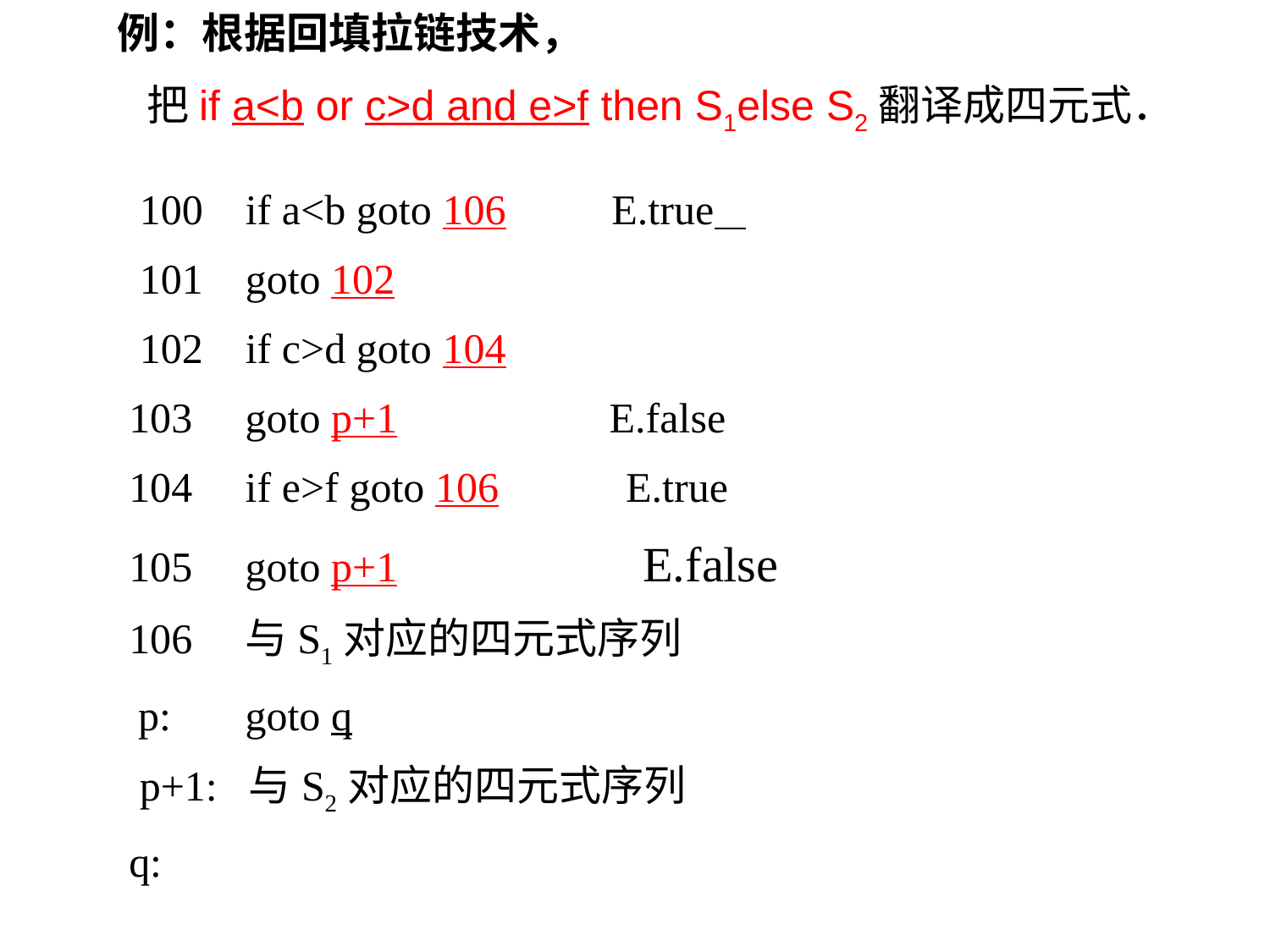

例：根据回填拉链技术，
  把if a<b or c>d and e>f then S1else S2翻译成四元式．
          100    if a<b goto 106          E.true
          101    goto 102
          102    if c>d goto 104
         103     goto p+1                    E.false
         104     if e>f goto 106            E.true
         105     goto p+1                    E.false
         106    与S1对应的四元式序列
             p:       goto q
          p+1:  与S2对应的四元式序列
         q:
81